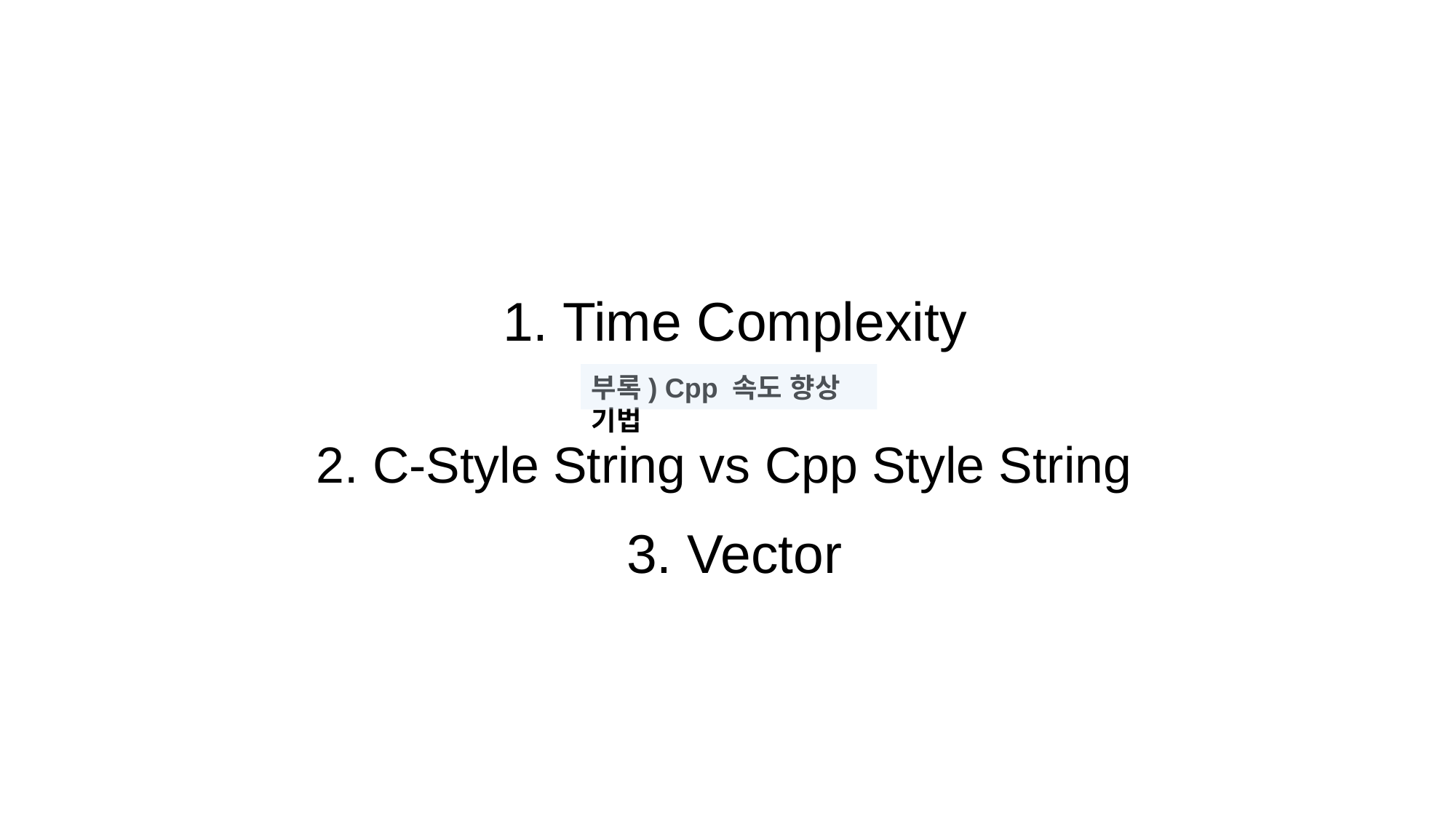

# 1. Time Complexity

부록) Cpp 속도 향상 기법
2. C-Style String vs Cpp Style String
3. Vector